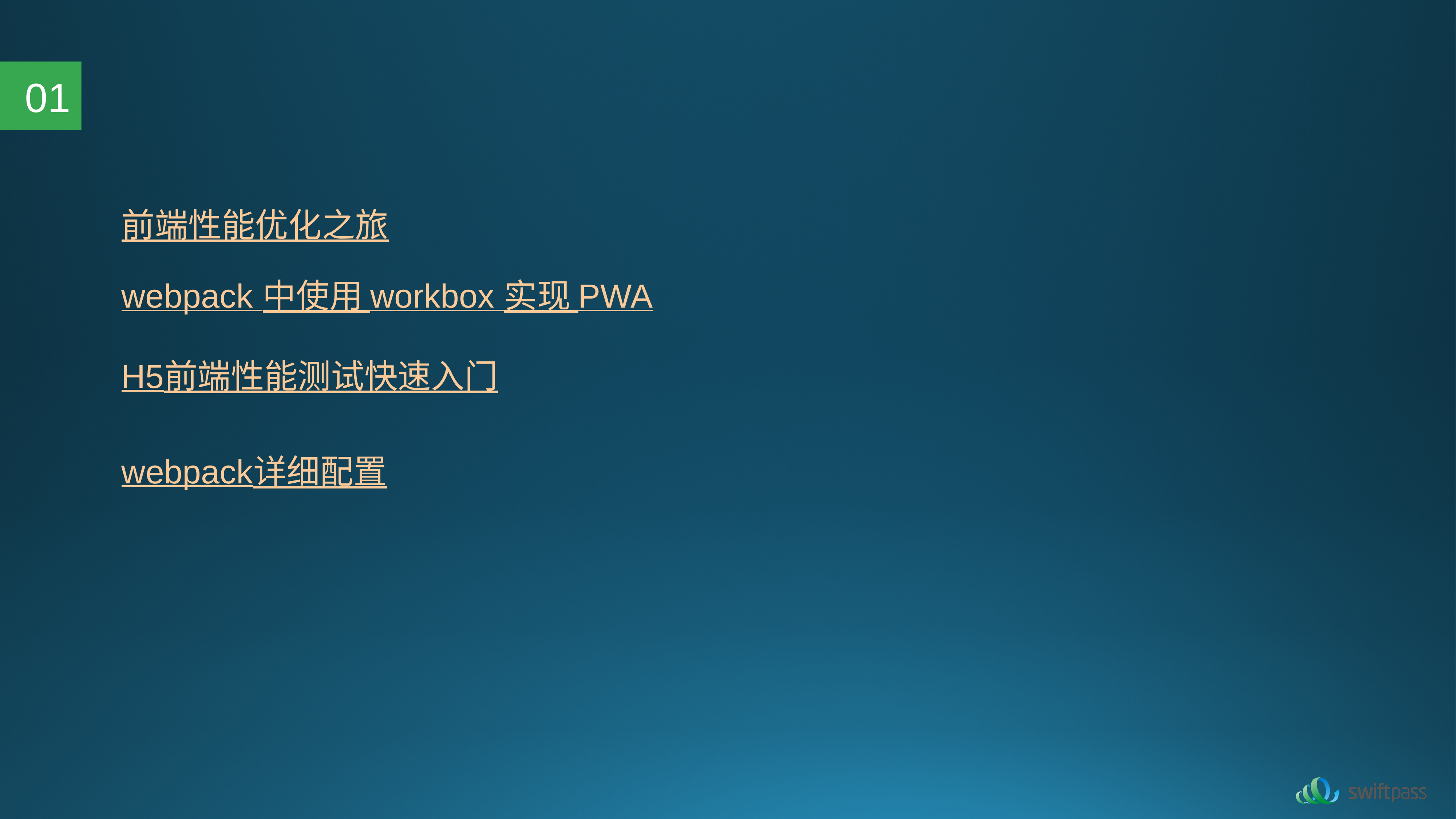

01
前端性能优化之旅
webpack 中使用 workbox 实现 PWA

H5前端性能测试快速入门

webpack详细配置